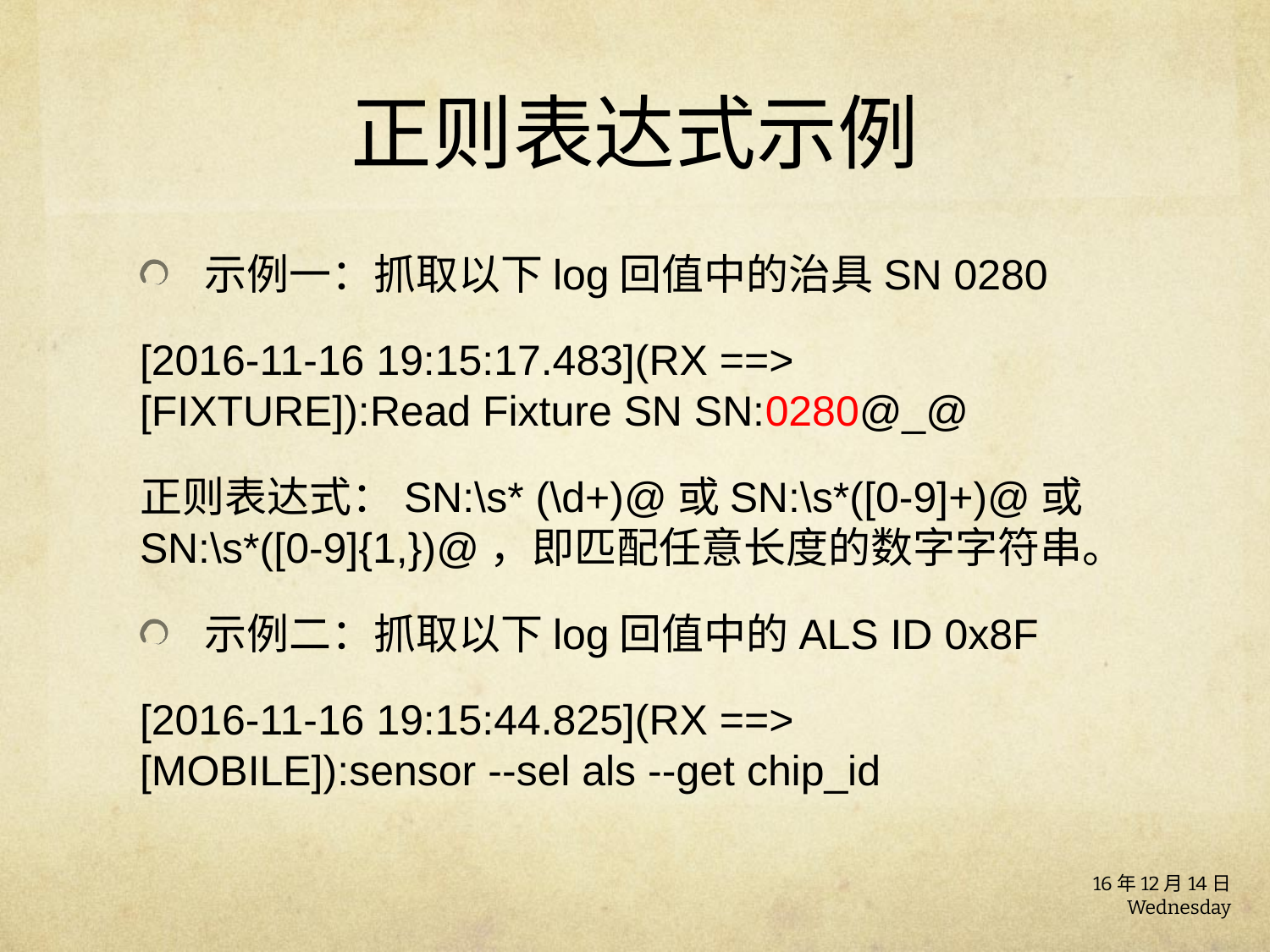

# 正则表达式示例
示例一：抓取以下log回值中的治具SN 0280
[2016-11-16 19:15:17.483](RX ==> [FIXTURE]):Read Fixture SN SN:0280@_@
正则表达式：SN:\s* (\d+)@或SN:\s*([0-9]+)@或SN:\s*([0-9]{1,})@，即匹配任意长度的数字字符串。
示例二：抓取以下log回值中的ALS ID 0x8F
[2016-11-16 19:15:44.825](RX ==> [MOBILE]):sensor --sel als --get chip_id

16年12月14日 Wednesday